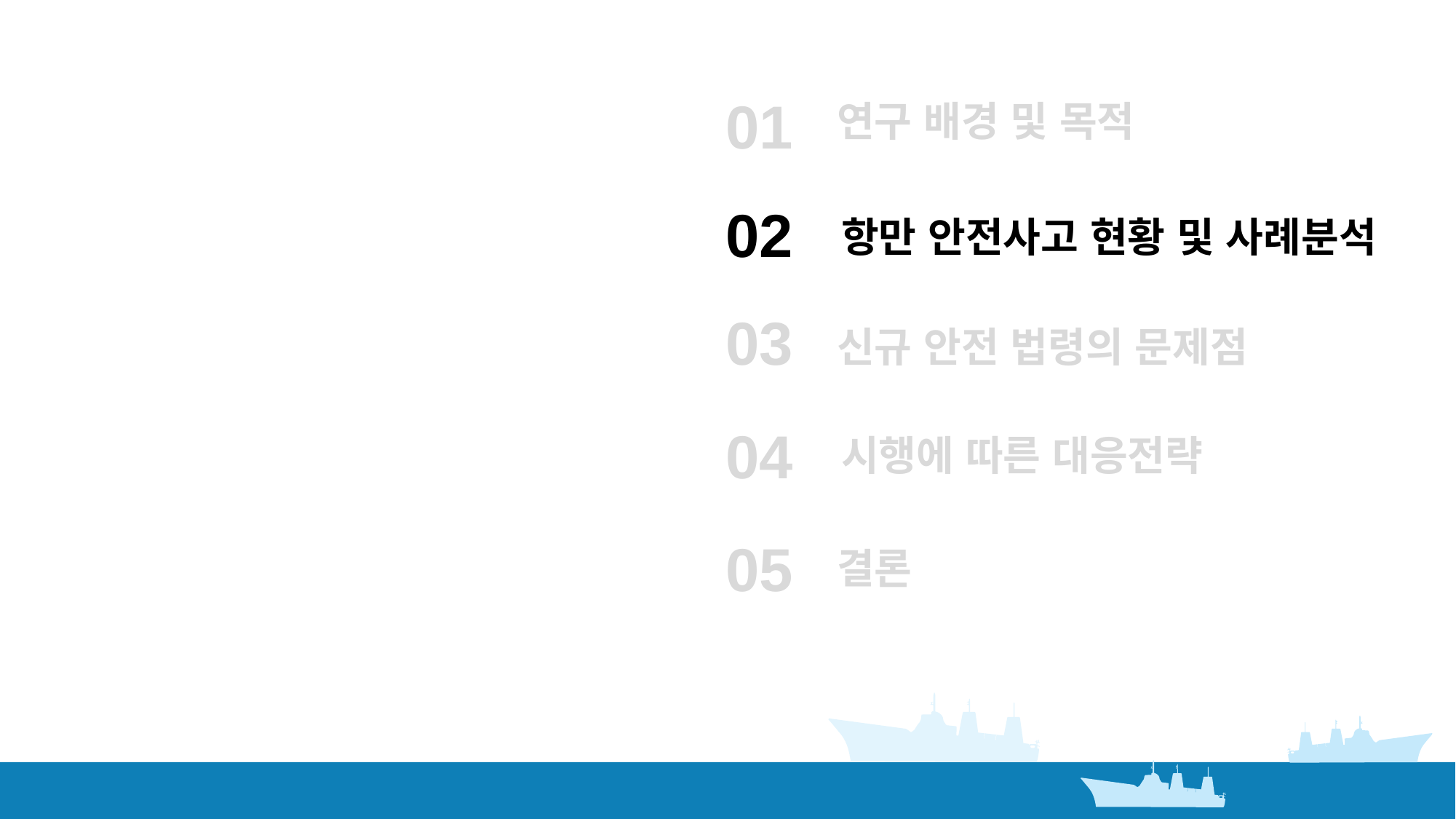

01
연구 배경 및 목적
02
항만 안전사고 현황 및 사례분석
03
신규 안전 법령의 문제점
04
시행에 따른 대응전략
05
결론